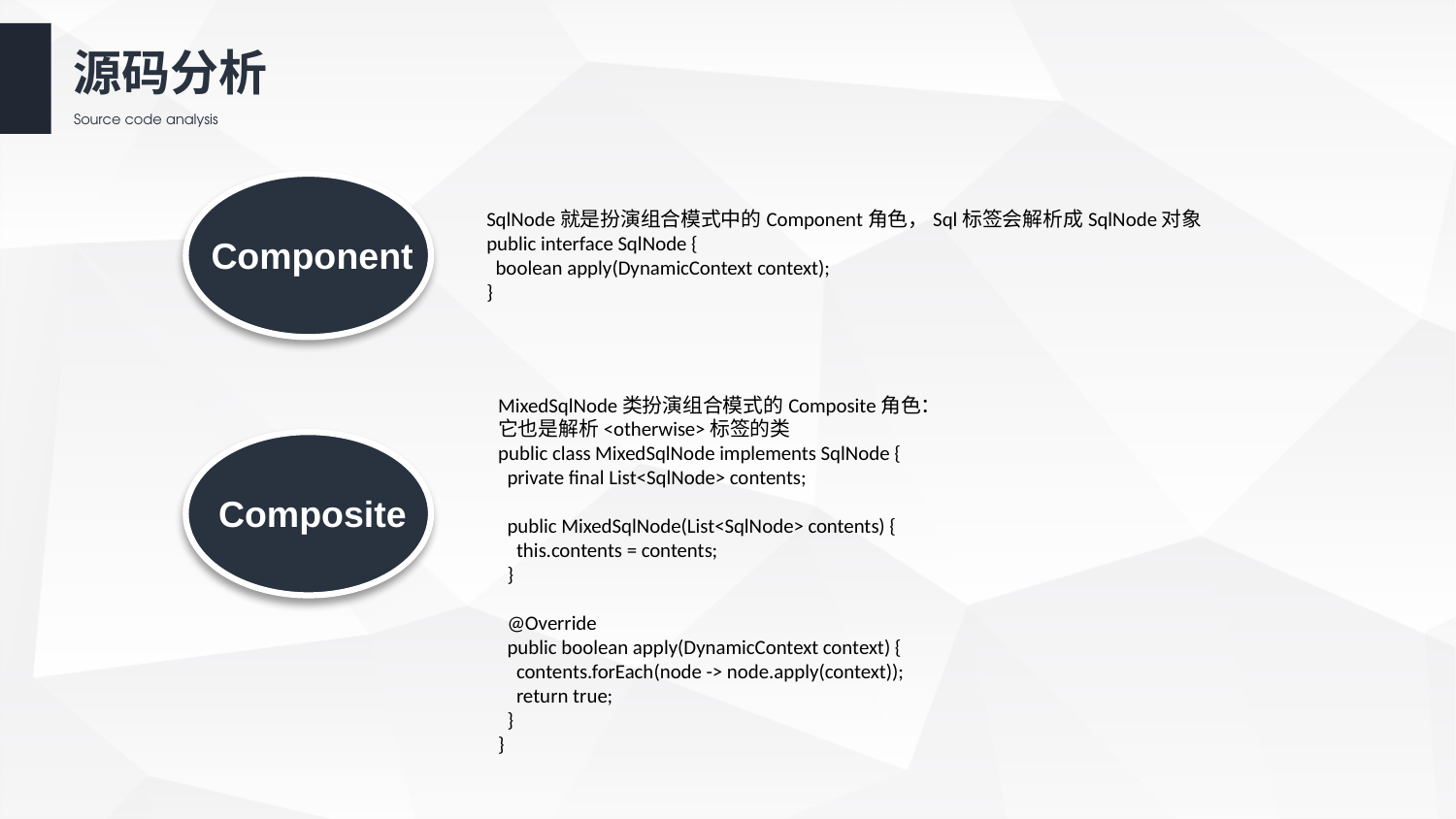

源码分析
Source code analysis

SqlNode就是扮演组合模式中的Component角色，Sql标签会解析成SqlNode对象public interface SqlNode {  boolean apply(DynamicContext context);}
Component
MixedSqlNode类扮演组合模式的Composite角色：它也是解析<otherwise>标签的类public class MixedSqlNode implements SqlNode {  private final List<SqlNode> contents;   public MixedSqlNode(List<SqlNode> contents) {    this.contents = contents;  }   @Override  public boolean apply(DynamicContext context) {    contents.forEach(node -> node.apply(context));    return true;  }}

Composite